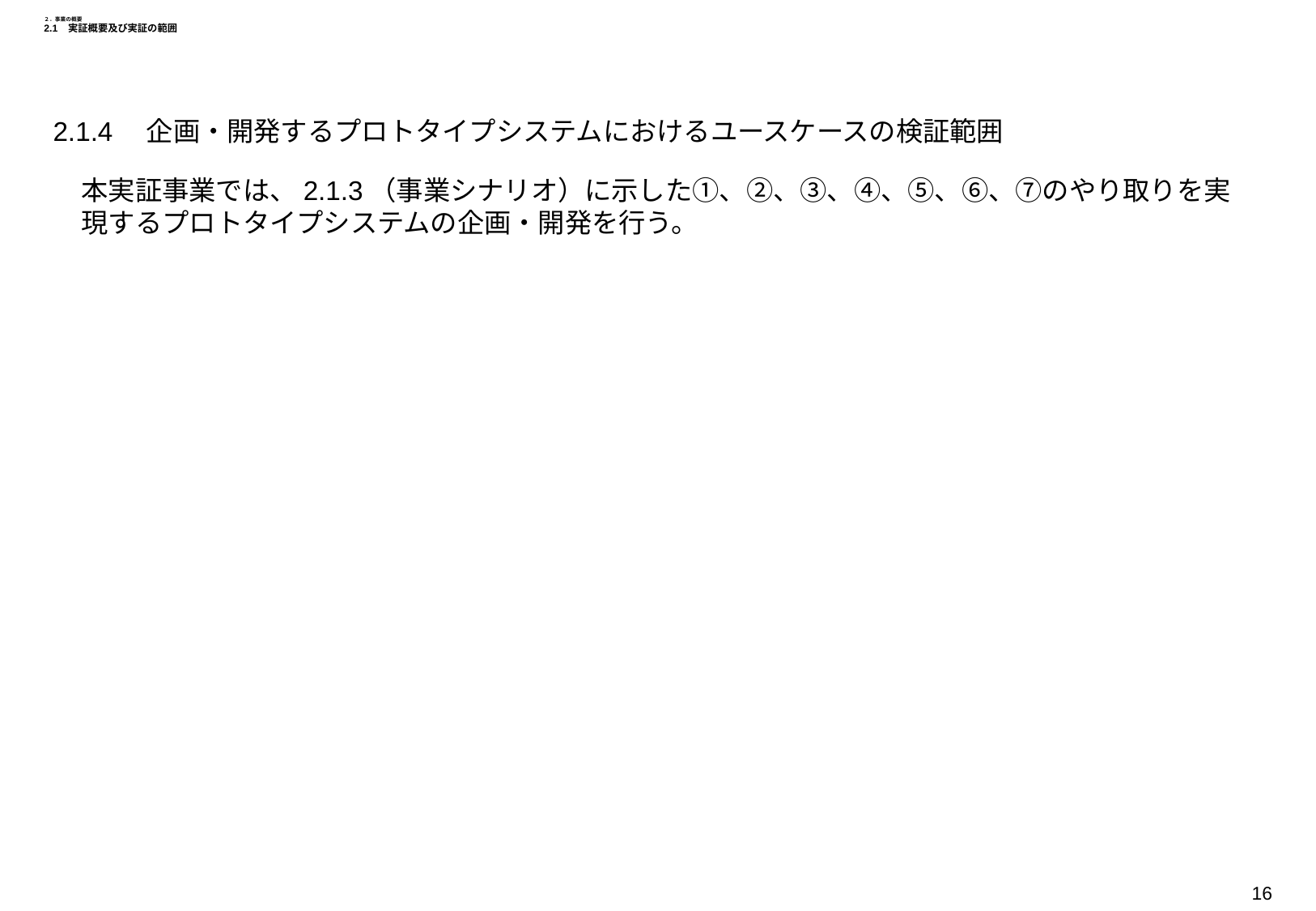

# ２．事業の概要 2.1　実証概要及び実証の範囲
2.1.4　企画・開発するプロトタイプシステムにおけるユースケースの検証範囲
本実証事業では、2.1.3（事業シナリオ）に示した①、②、③、④、⑤、⑥、⑦のやり取りを実現するプロトタイプシステムの企画・開発を行う。